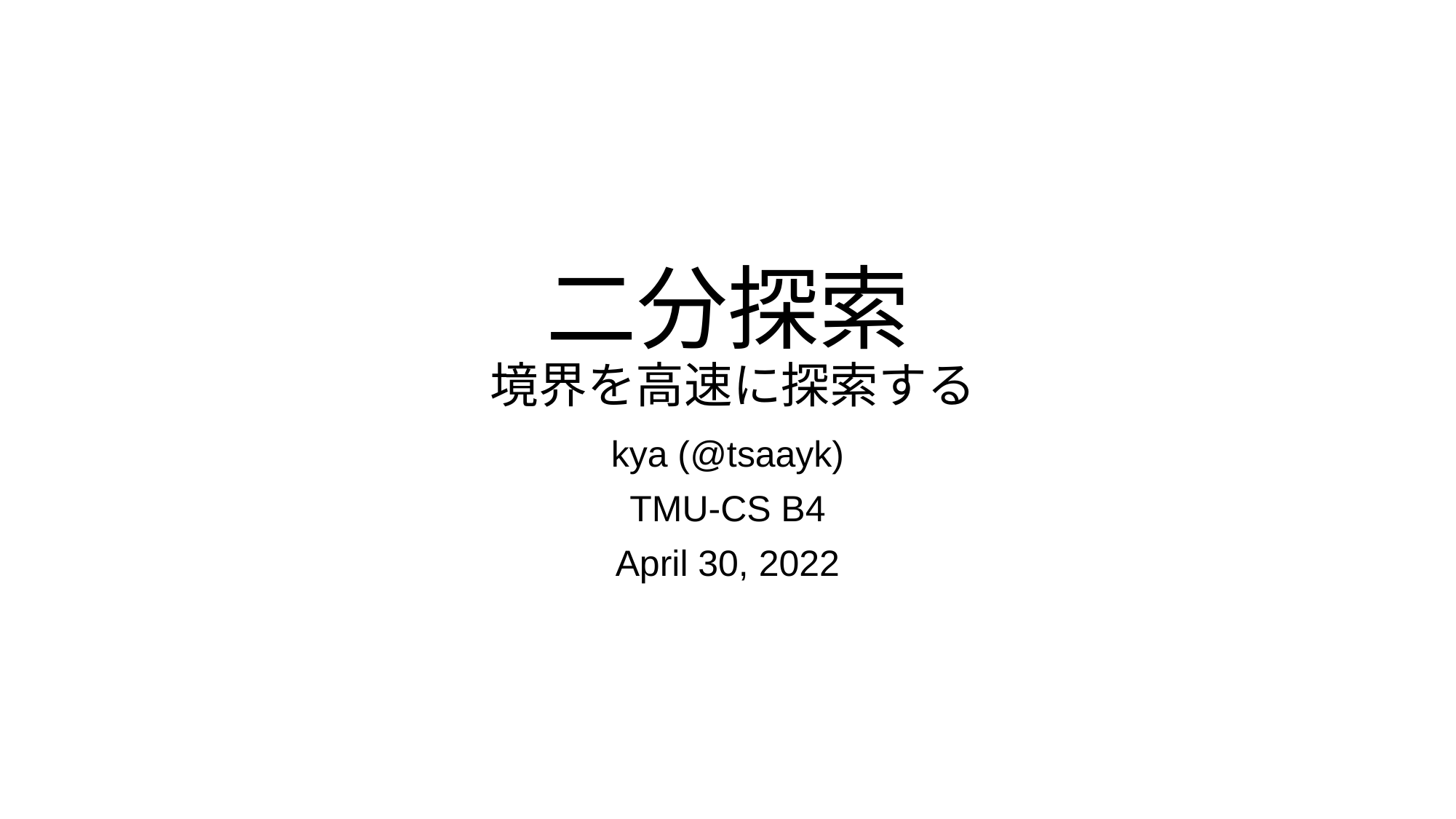

# 二分探索 境界を高速に探索する
kya (@tsaayk)
TMU-CS B4
April 30, 2022